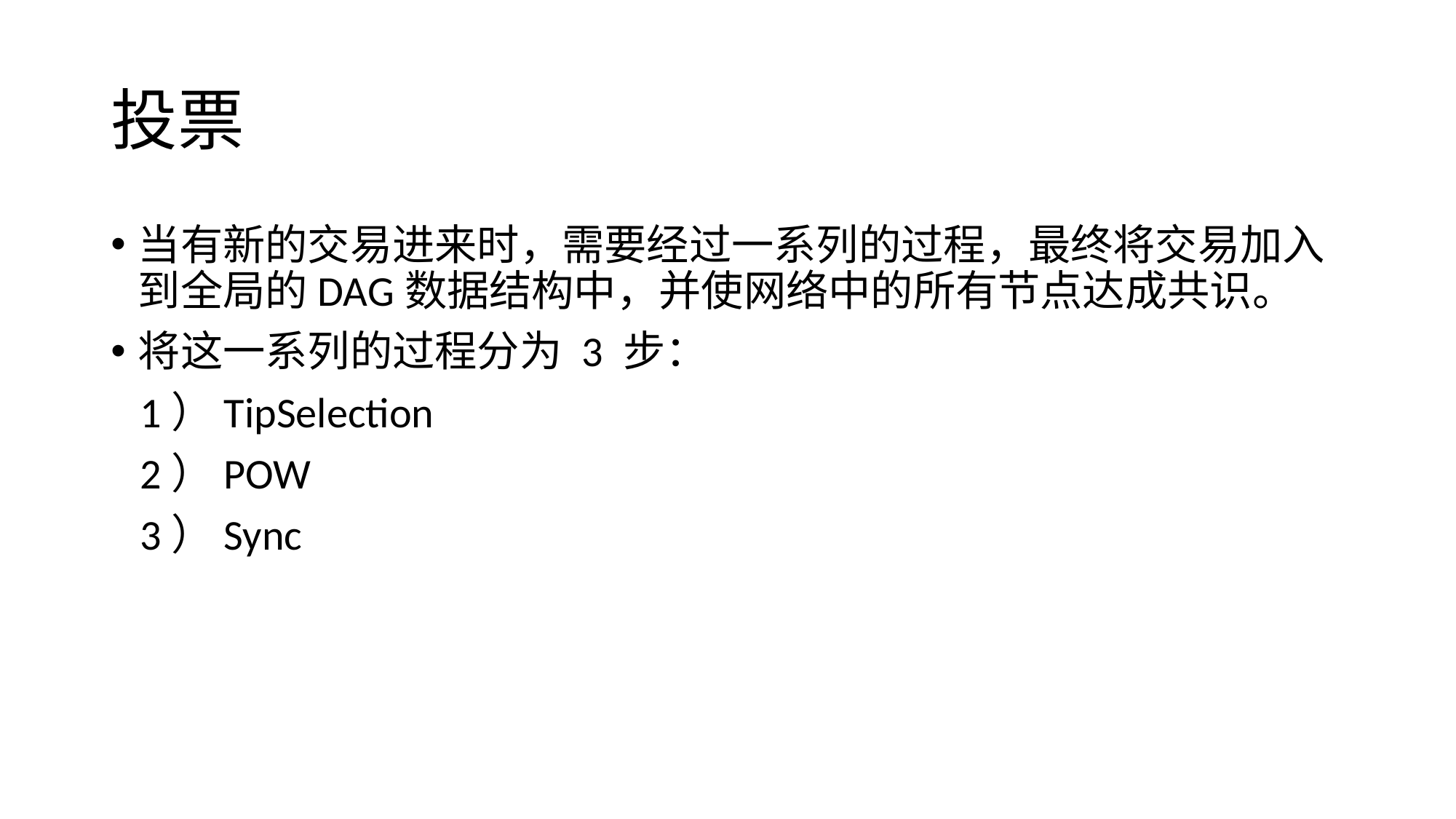

# 投票
当有新的交易进来时，需要经过一系列的过程，最终将交易加入到全局的DAG数据结构中，并使网络中的所有节点达成共识。
将这一系列的过程分为 3 步：
   1）TipSelection
   2）POW
   3）Sync